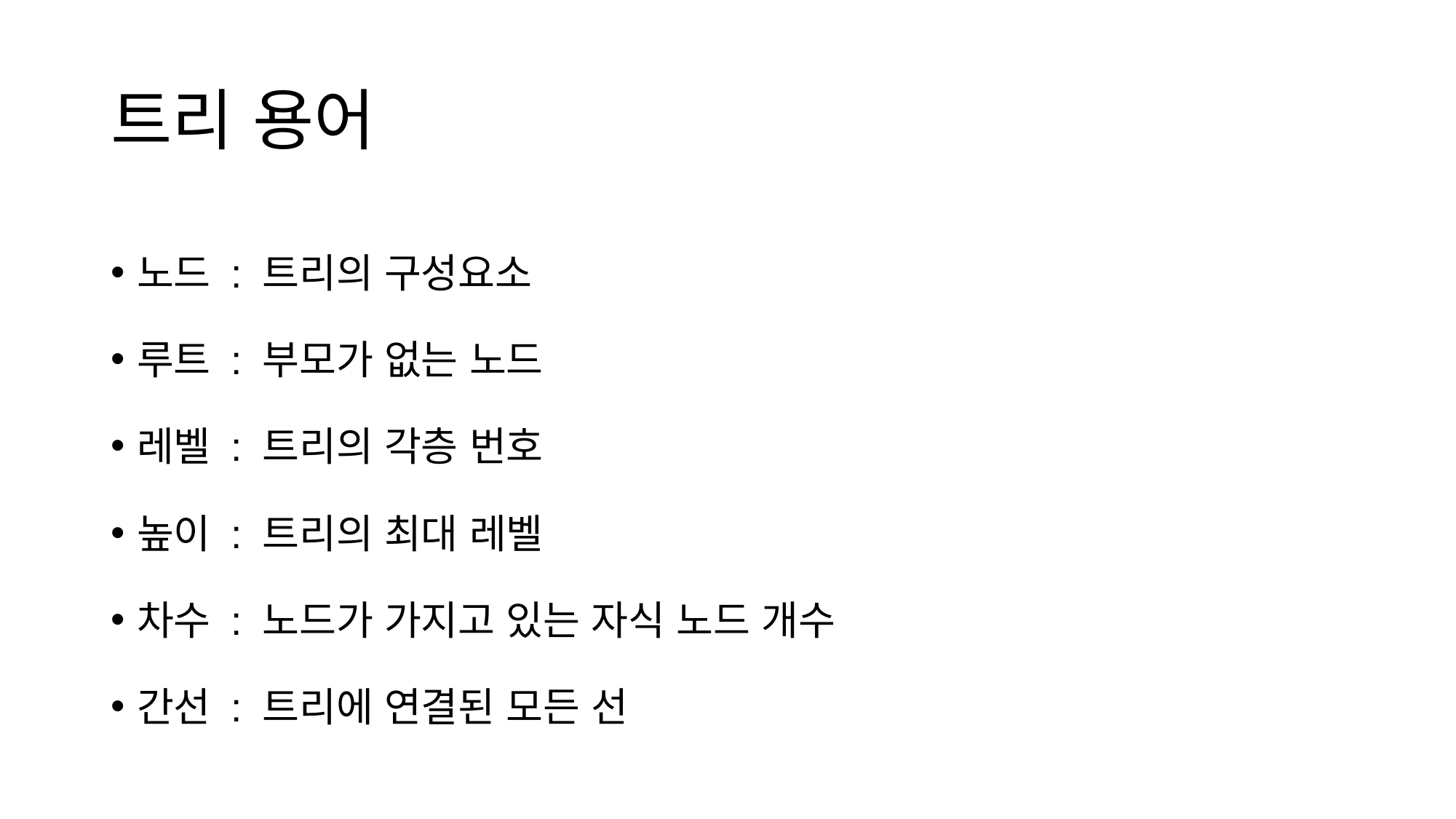

# 트리 용어
노드 : 트리의 구성요소
루트 : 부모가 없는 노드
레벨 : 트리의 각층 번호
높이 : 트리의 최대 레벨
차수 : 노드가 가지고 있는 자식 노드 개수
간선 : 트리에 연결된 모든 선